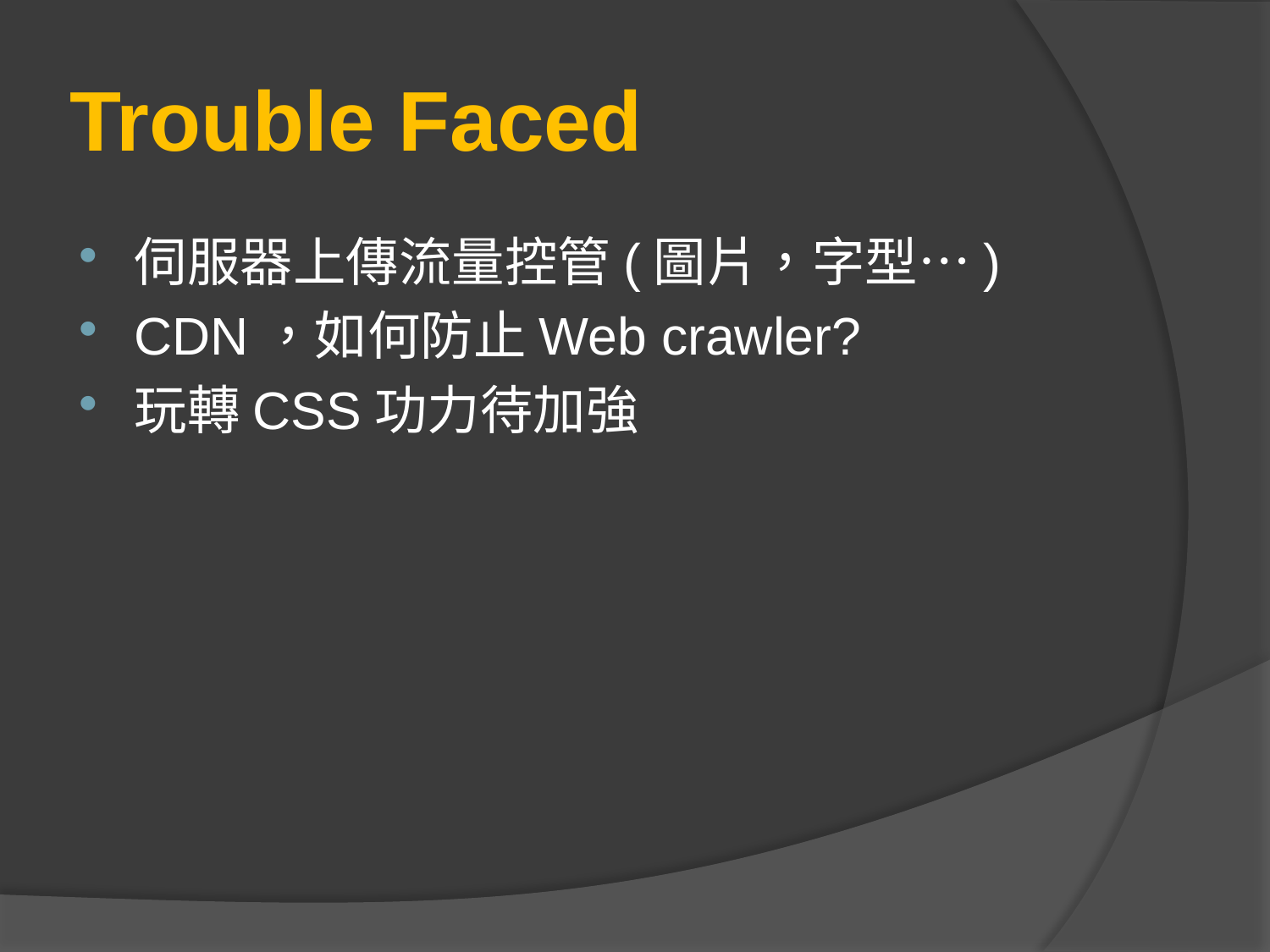

# Trouble Faced
伺服器上傳流量控管(圖片，字型…)
CDN，如何防止Web crawler?
玩轉CSS功力待加強